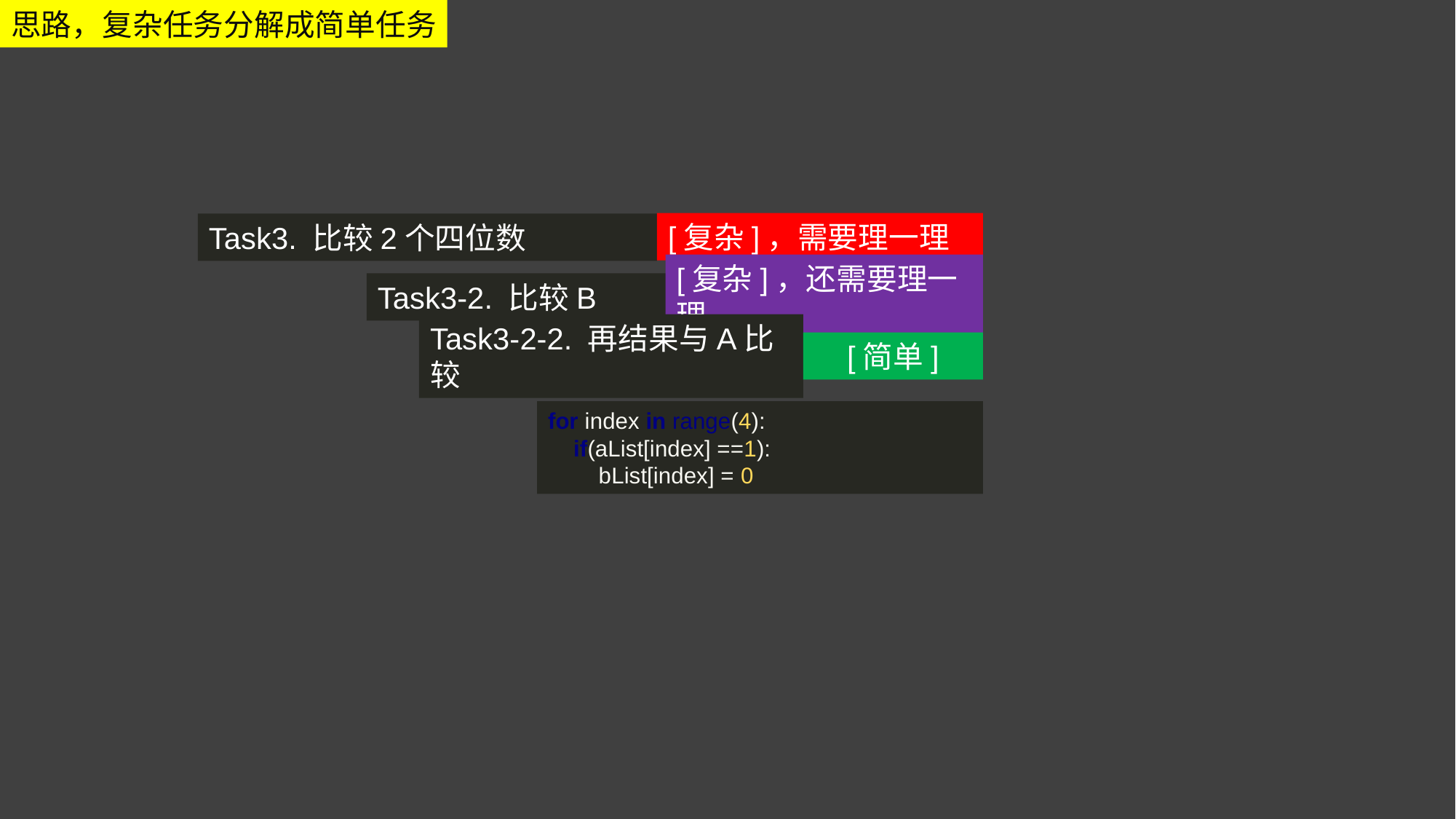

思路，复杂任务分解成简单任务
[复杂]，需要理一理
Task3. 比较2个四位数
[复杂]，还需要理一理
Task3-2. 比较B
Task3-2-2. 再结果与A比较
[简单]
for index in range(4):
    if(aList[index] ==1):
        bList[index] = 0